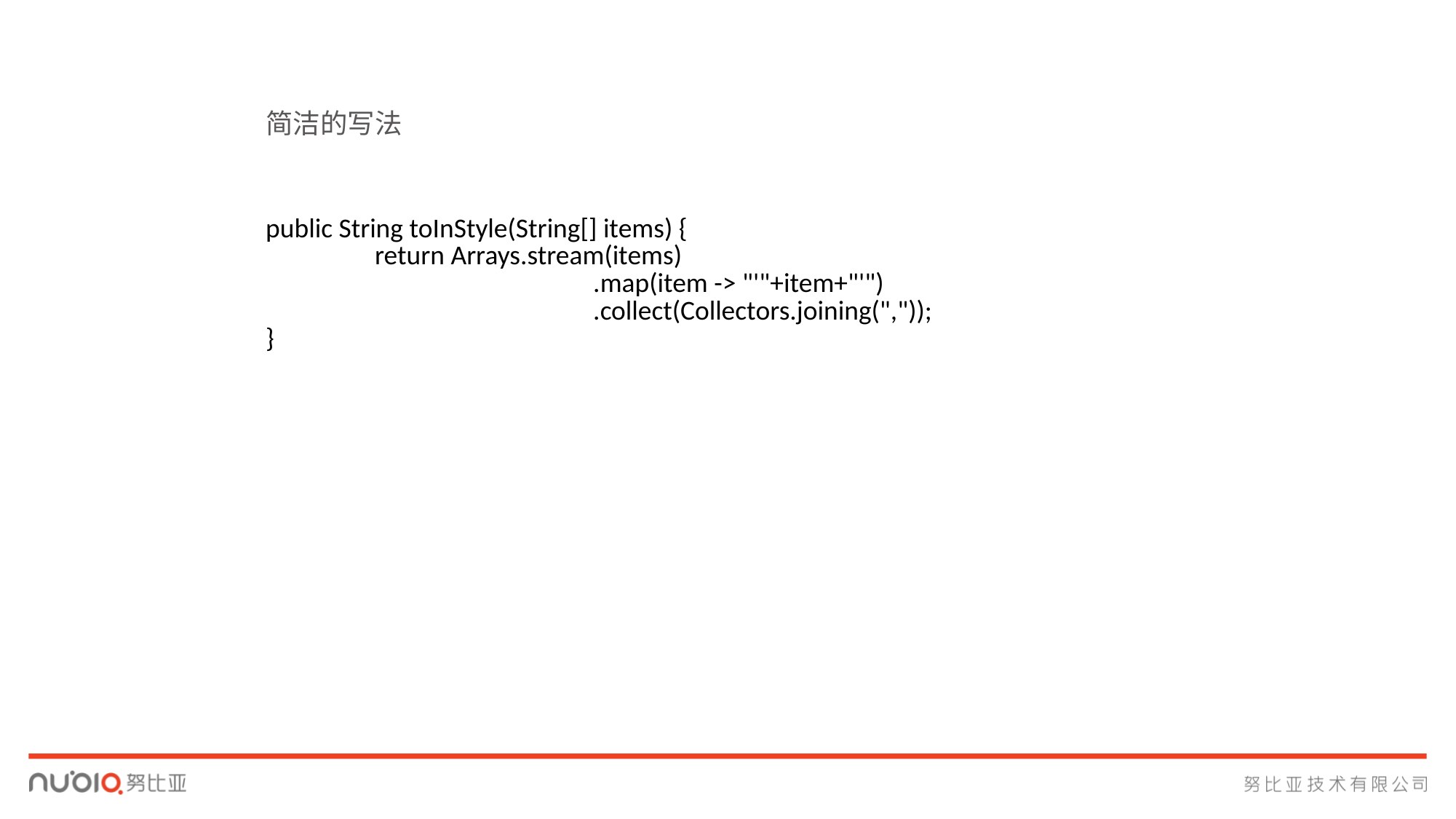

简洁的写法

public String toInStyle(String[] items) {
	return Arrays.stream(items)
			.map(item -> "'"+item+"'")
			.collect(Collectors.joining(","));
}